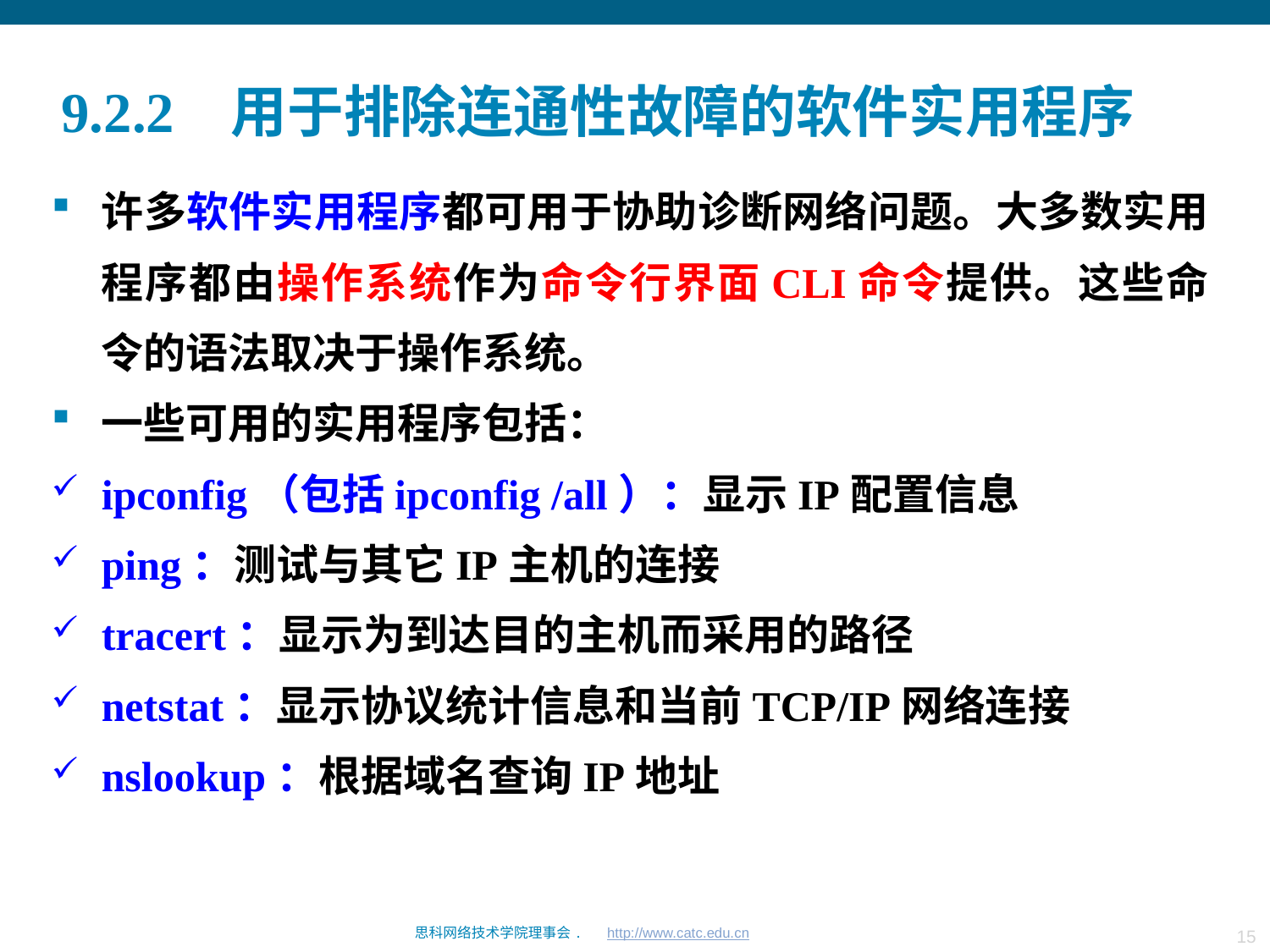

# 9.2.2   用于排除连通性故障的软件实用程序
许多软件实用程序都可用于协助诊断网络问题。大多数实用程序都由操作系统作为命令行界面CLI命令提供。这些命令的语法取决于操作系统。
一些可用的实用程序包括：
ipconfig（包括ipconfig /all）：显示IP配置信息
ping：测试与其它IP主机的连接
tracert：显示为到达目的主机而采用的路径
netstat：显示协议统计信息和当前TCP/IP网络连接
nslookup：根据域名查询IP地址